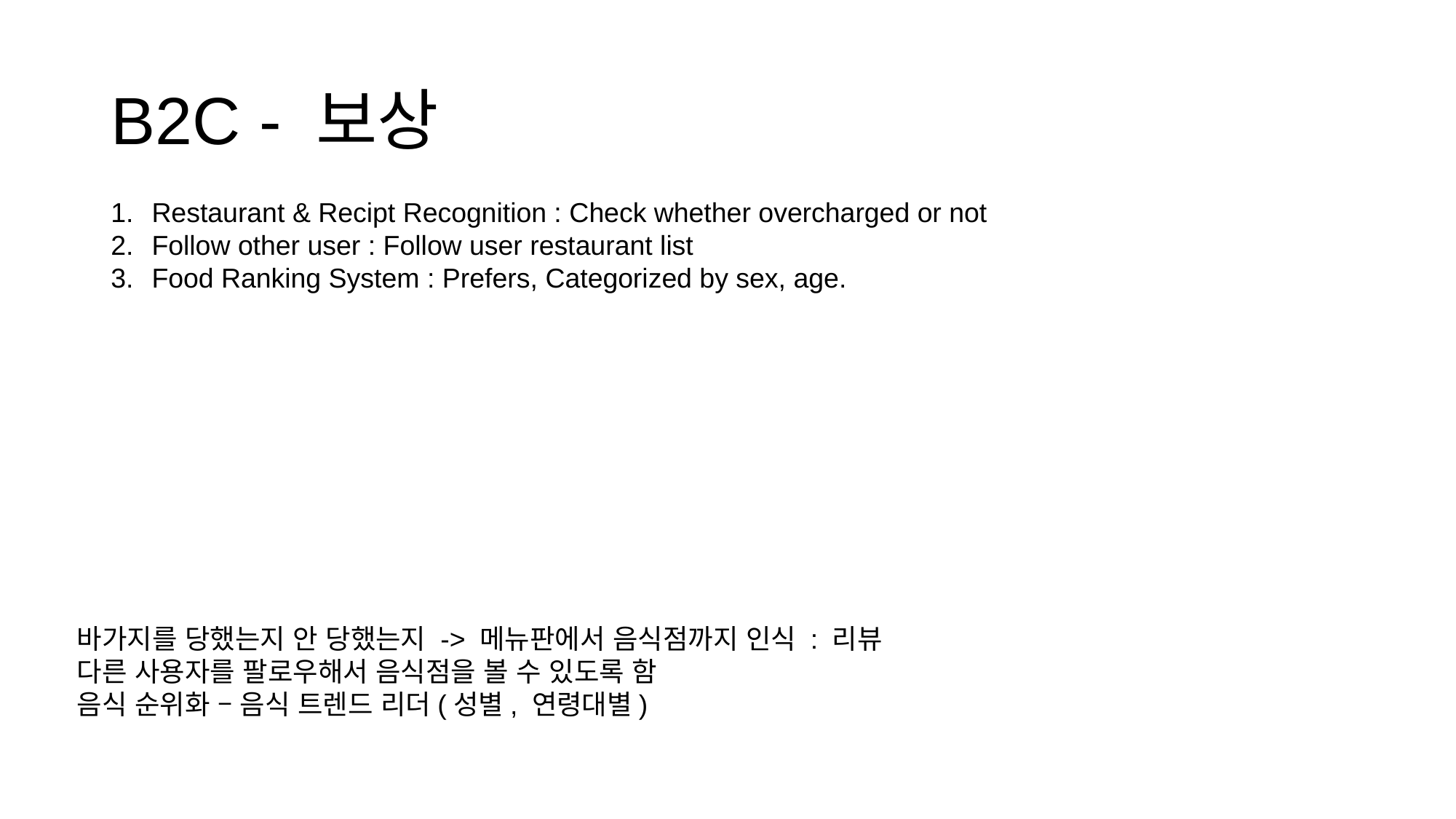

# B2C - 보상
Restaurant & Recipt Recognition : Check whether overcharged or not
Follow other user : Follow user restaurant list
Food Ranking System : Prefers, Categorized by sex, age.
바가지를 당했는지 안 당했는지 -> 메뉴판에서 음식점까지 인식 : 리뷰
다른 사용자를 팔로우해서 음식점을 볼 수 있도록 함
음식 순위화 – 음식 트렌드 리더(성별, 연령대별)